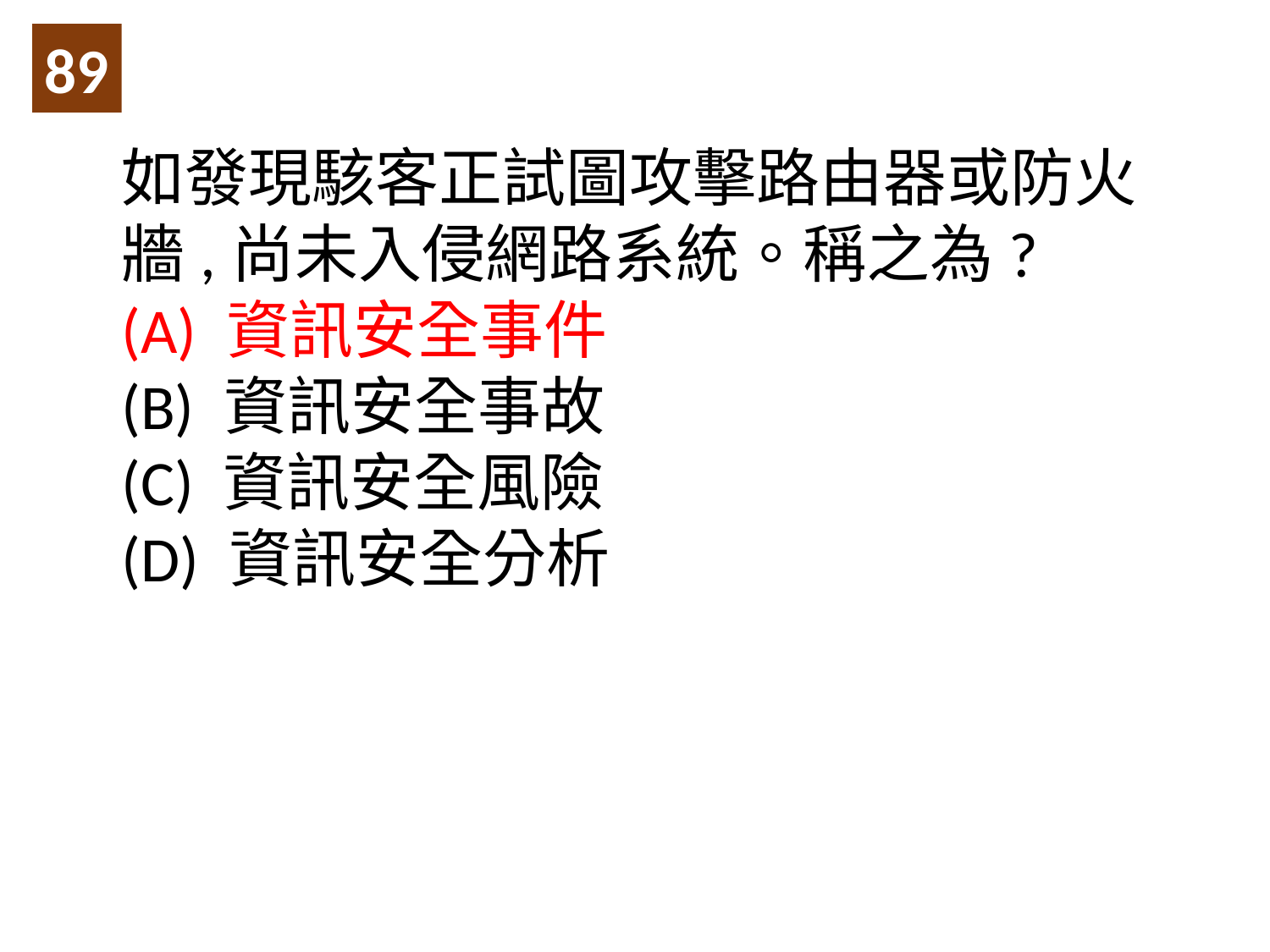

89
如發現駭客正試圖攻擊路由器或防火牆,尚未入侵網路系統。稱之為?
(A) 資訊安全事件
(B) 資訊安全事故
(C) 資訊安全風險
(D) 資訊安全分析